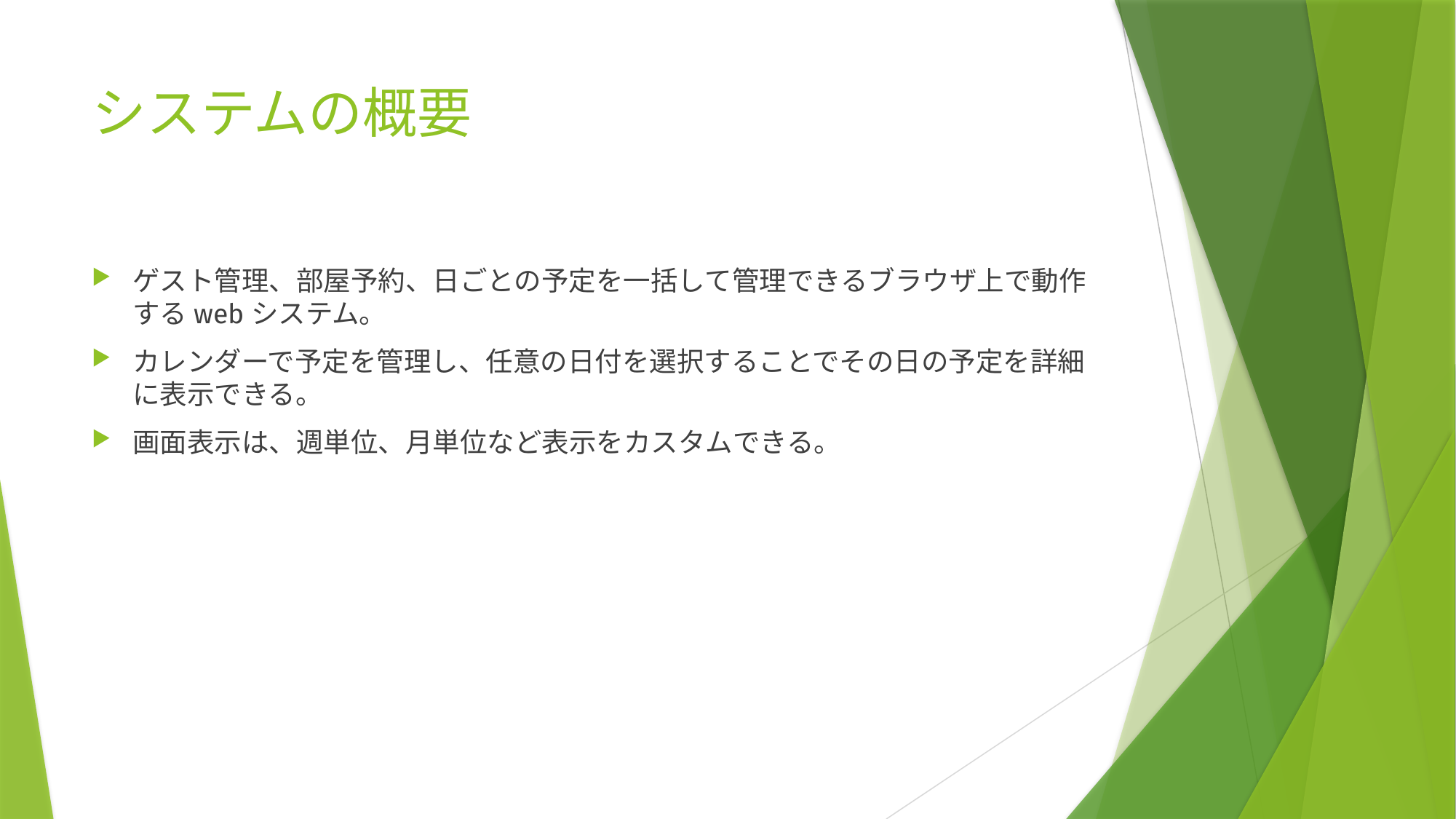

# システムの概要
ゲスト管理、部屋予約、日ごとの予定を一括して管理できるブラウザ上で動作するwebシステム。
カレンダーで予定を管理し、任意の日付を選択することでその日の予定を詳細に表示できる。
画面表示は、週単位、月単位など表示をカスタムできる。